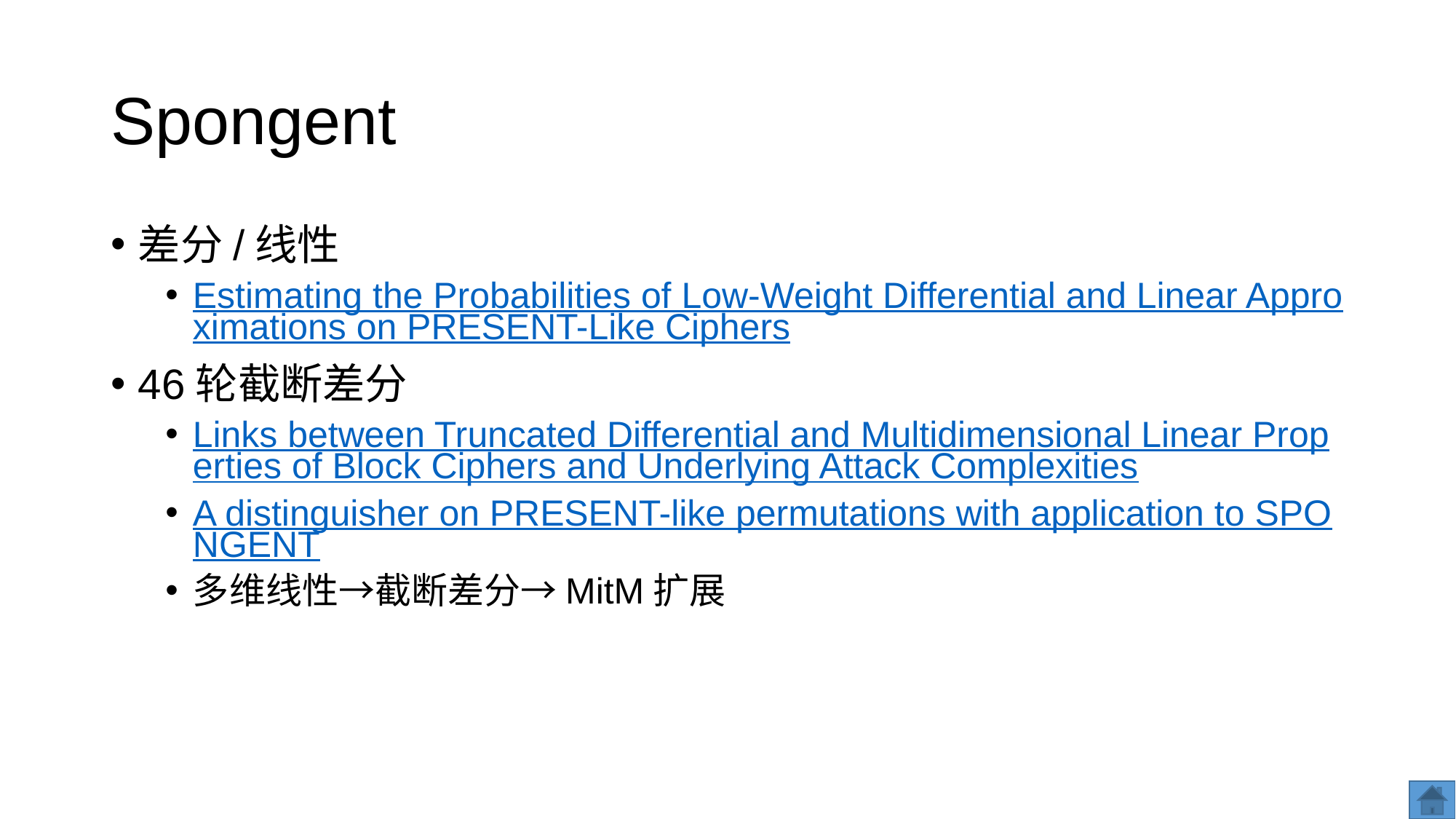

# Spongent
差分/线性
Estimating the Probabilities of Low-Weight Differential and Linear Approximations on PRESENT-Like Ciphers
46轮截断差分
Links between Truncated Differential and Multidimensional Linear Properties of Block Ciphers and Underlying Attack Complexities
A distinguisher on PRESENT-like permutations with application to SPONGENT
多维线性→截断差分→MitM扩展